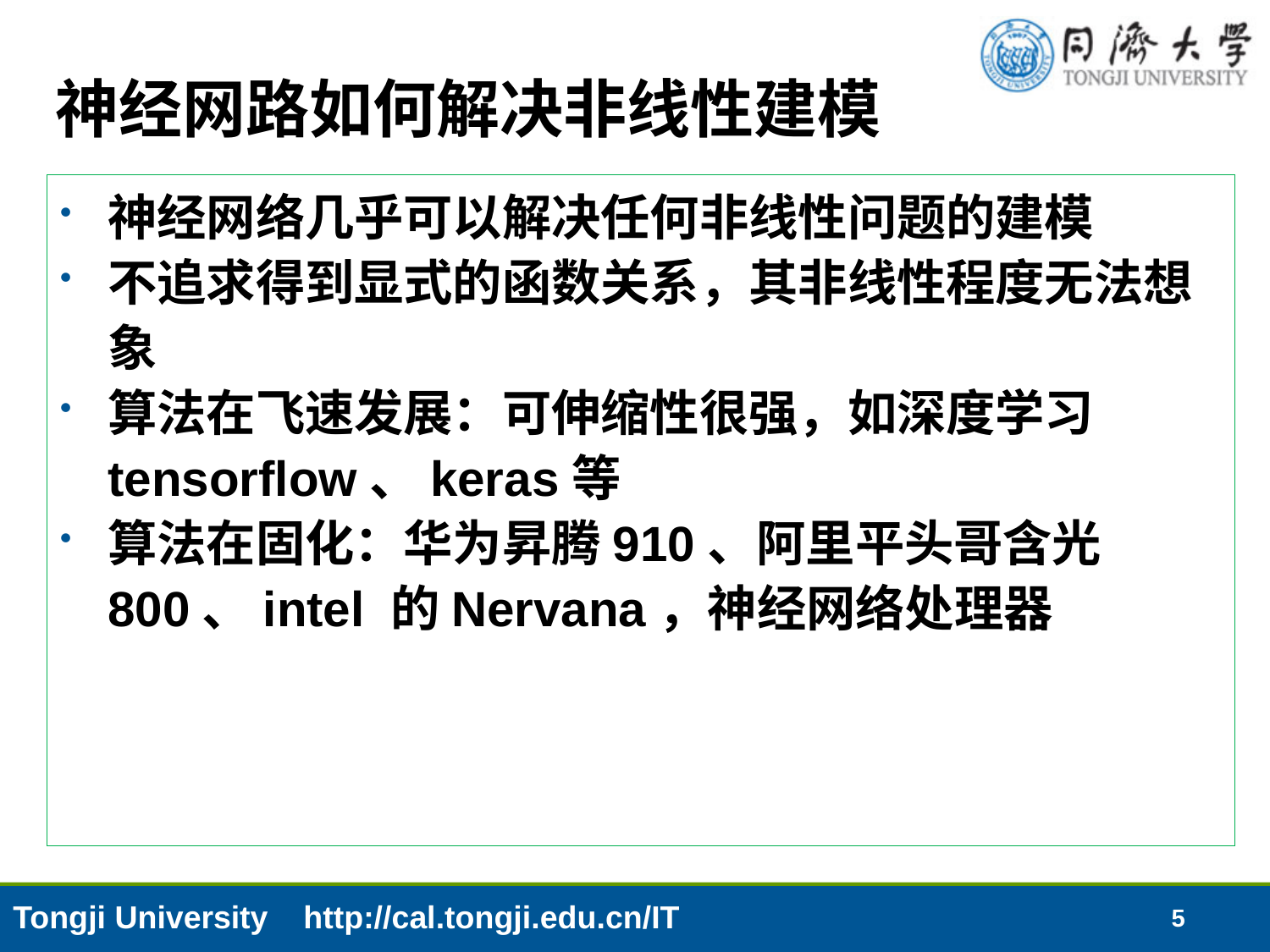

# 神经网路如何解决非线性建模
神经网络几乎可以解决任何非线性问题的建模
不追求得到显式的函数关系，其非线性程度无法想象
算法在飞速发展：可伸缩性很强，如深度学习tensorflow、keras等
算法在固化：华为昇腾910、阿里平头哥含光800、intel 的Nervana，神经网络处理器